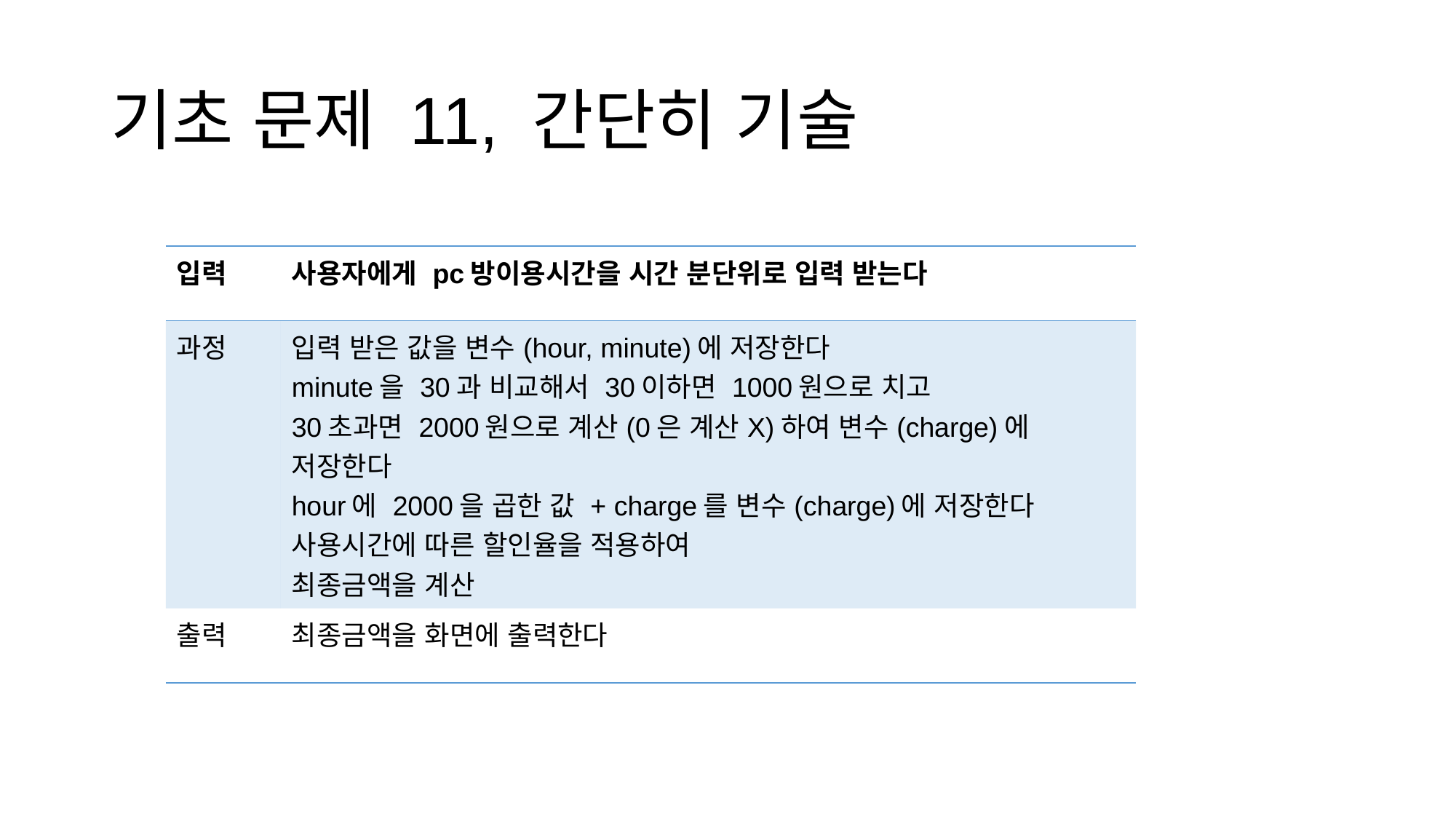

# 기초 문제 11, 간단히 기술

| 입력 | 사용자에게 pc방이용시간을 시간 분단위로 입력 받는다 |
| --- | --- |
| 과정 | 입력 받은 값을 변수(hour, minute)에 저장한다 minute을 30과 비교해서 30이하면 1000원으로 치고 30초과면 2000원으로 계산(0은 계산X)하여 변수(charge)에 저장한다 hour에 2000을 곱한 값 + charge를 변수(charge)에 저장한다 사용시간에 따른 할인율을 적용하여 최종금액을 계산 |
| 출력 | 최종금액을 화면에 출력한다 |